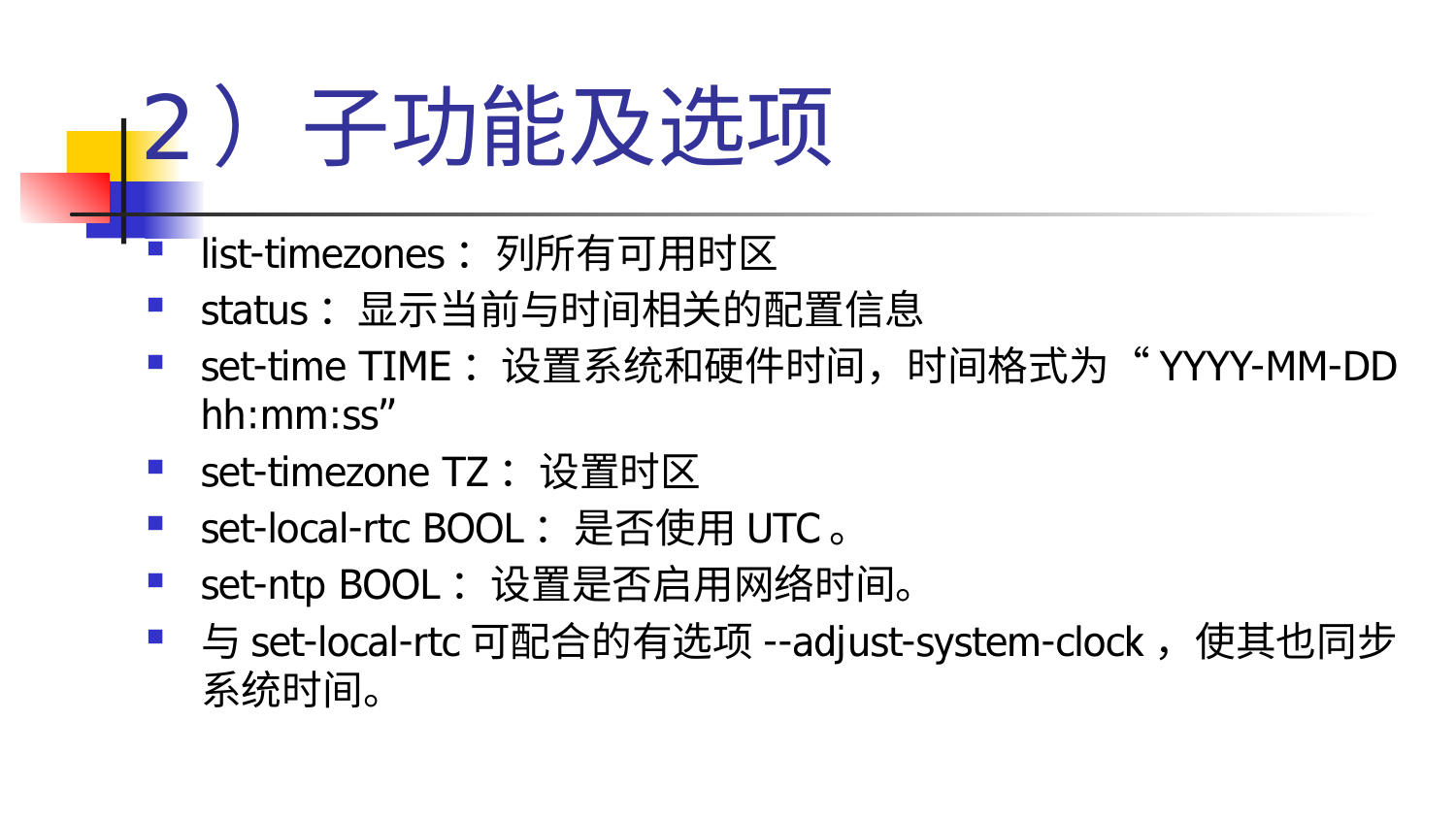

# 2）子功能及选项
list-timezones：列所有可用时区
status：显示当前与时间相关的配置信息
set-time TIME：设置系统和硬件时间，时间格式为“YYYY-MM-DD hh:mm:ss”
set-timezone TZ：设置时区
set-local-rtc BOOL：是否使用UTC。
set-ntp BOOL：设置是否启用网络时间。
与set-local-rtc可配合的有选项--adjust-system-clock，使其也同步系统时间。